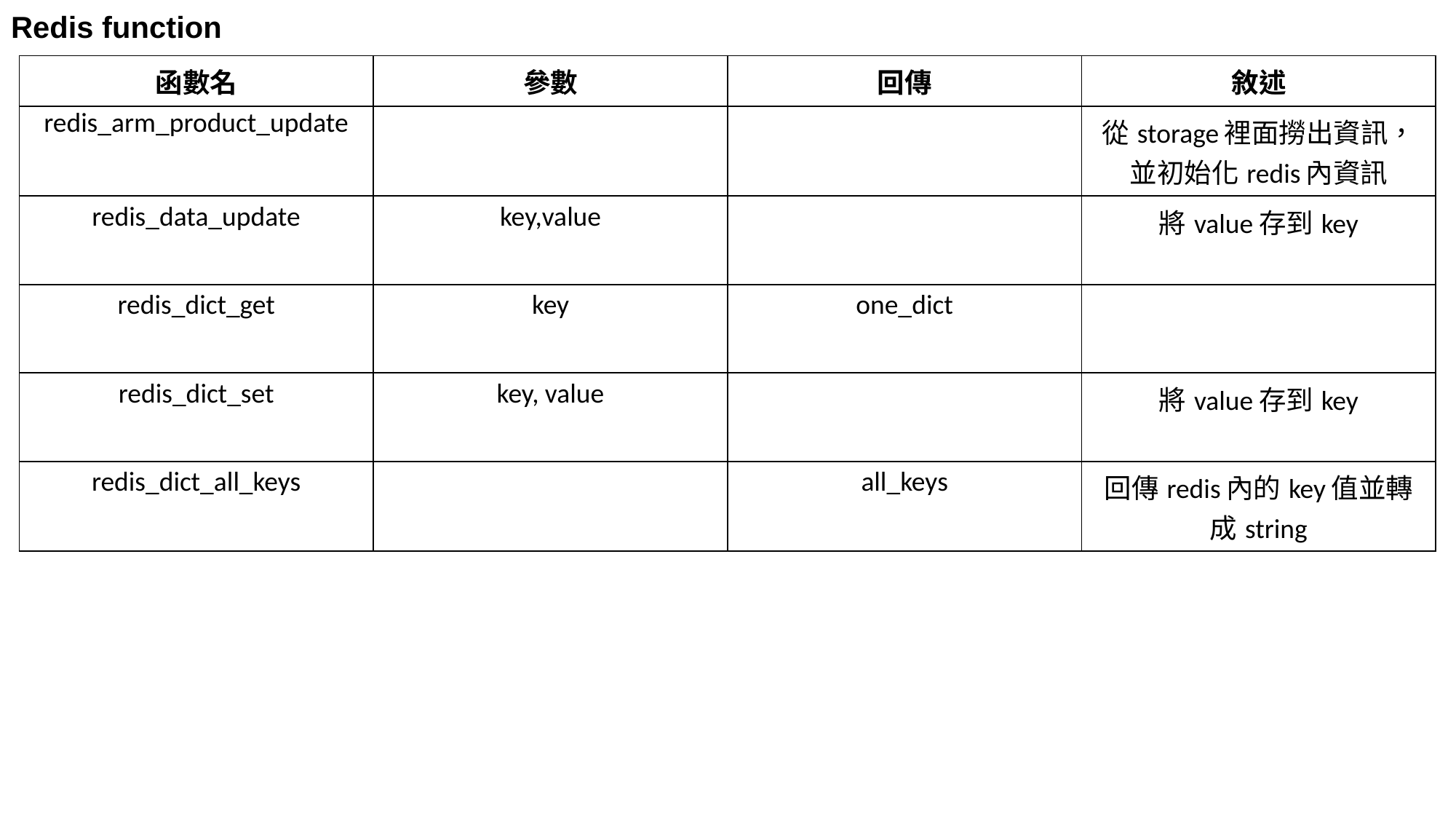

# ﻿Redis function
| 函數名 | 參數 | 回傳 | 敘述 |
| --- | --- | --- | --- |
| redis\_arm\_product\_update |  |  | 從storage裡面撈出資訊，並初始化redis內資訊 |
| ﻿redis\_data\_update | ﻿key,value |  | 將value存到key |
| ﻿redis\_dict\_get | ﻿key | ﻿one\_dict |  |
| ﻿redis\_dict\_set | ﻿key, value |  | 將value存到key |
| ﻿redis\_dict\_all\_keys |  | ﻿all\_keys | 回傳redis內的key值並轉成string |